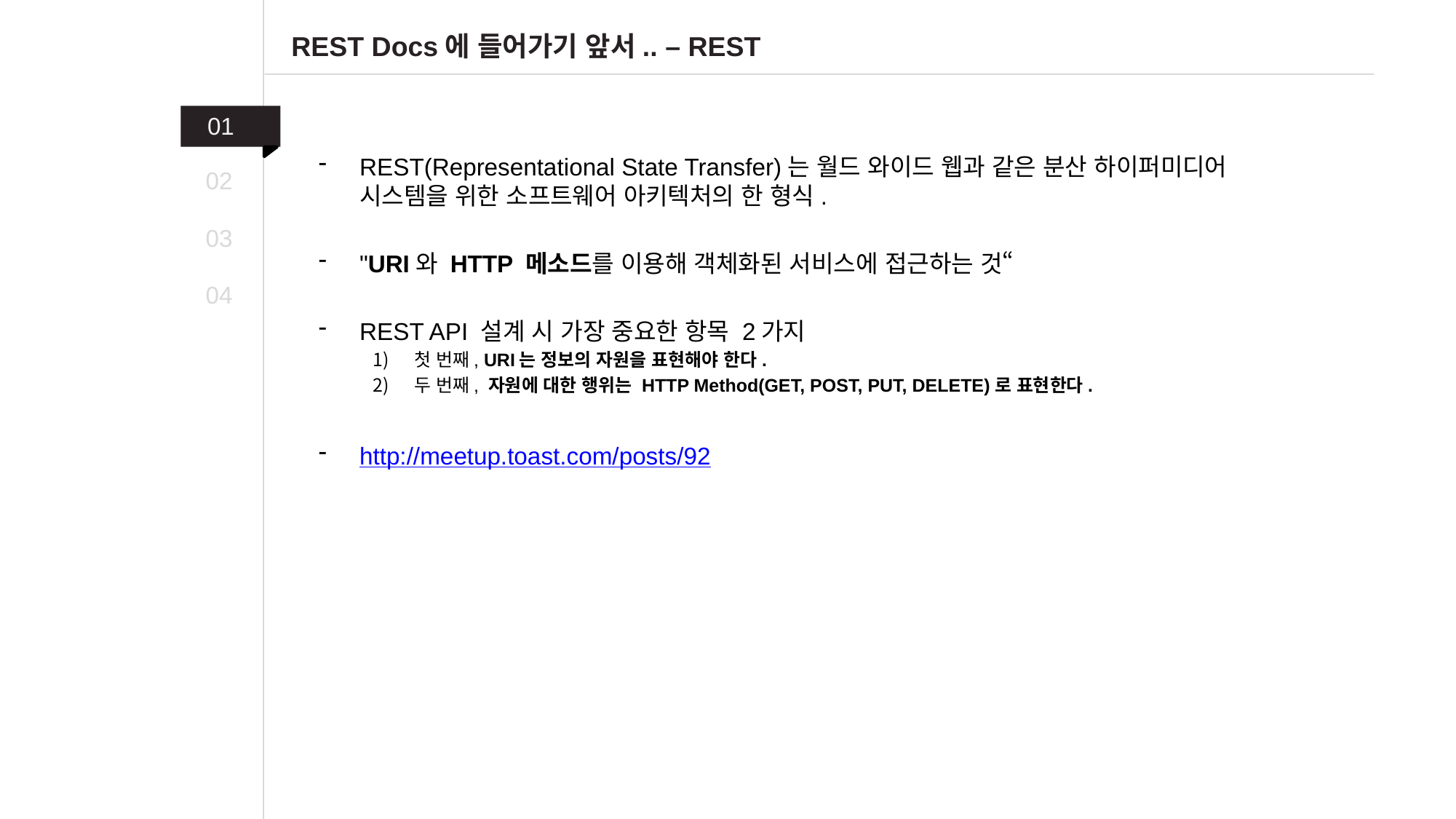

REST Docs에 들어가기 앞서.. – REST
01

REST(Representational State Transfer)는 월드 와이드 웹과 같은 분산 하이퍼미디어 시스템을 위한 소프트웨어 아키텍처의 한 형식.

"URI와 HTTP 메소드를 이용해 객체화된 서비스에 접근하는 것“

REST API 설계 시 가장 중요한 항목 2가지
첫 번째, URI는 정보의 자원을 표현해야 한다.
두 번째, 자원에 대한 행위는 HTTP Method(GET, POST, PUT, DELETE)로 표현한다.

http://meetup.toast.com/posts/92

02
03
04